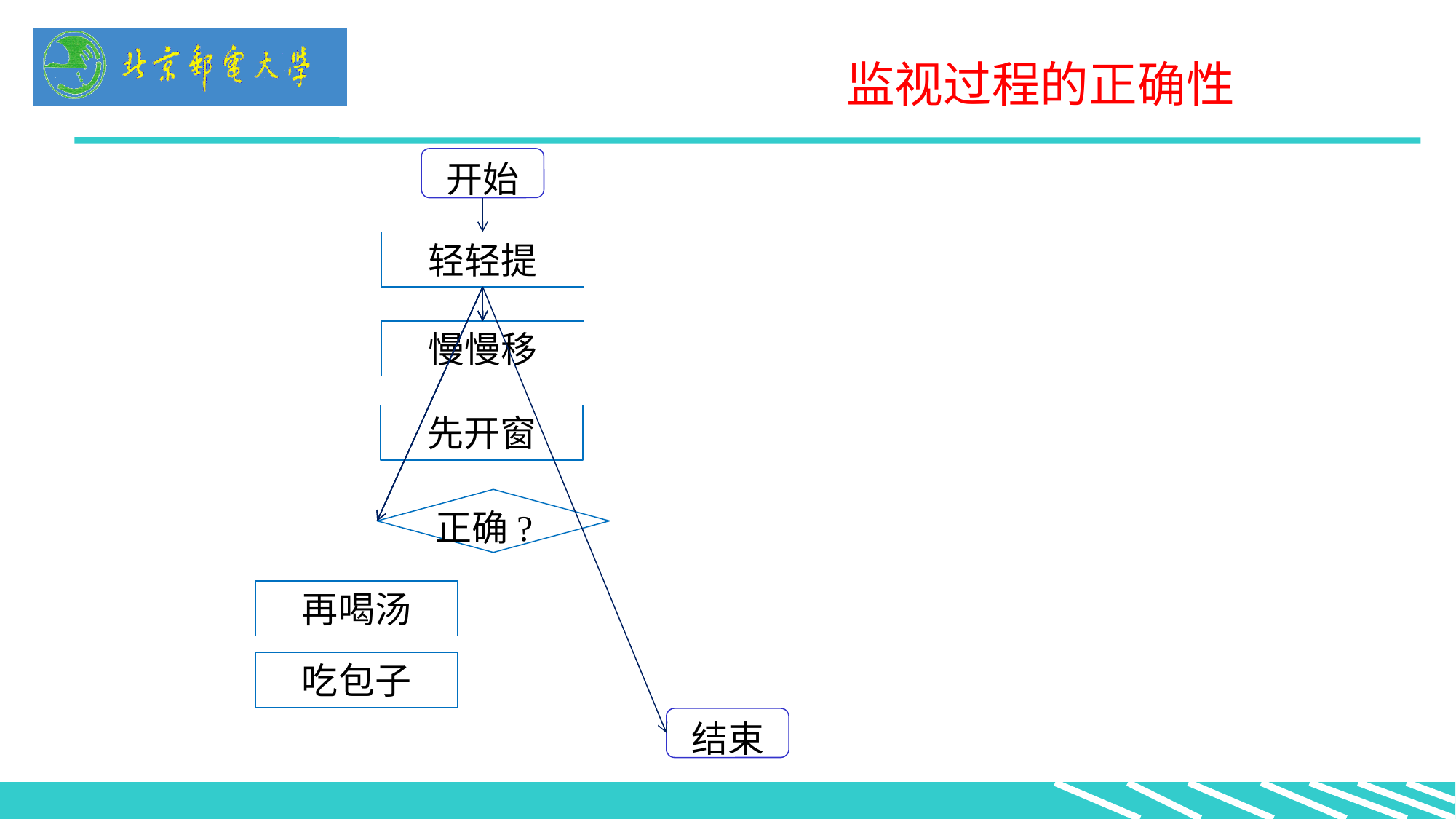

监视过程的正确性
开始
轻轻提
慢慢移
先开窗
正确?
再喝汤
吃包子
结束